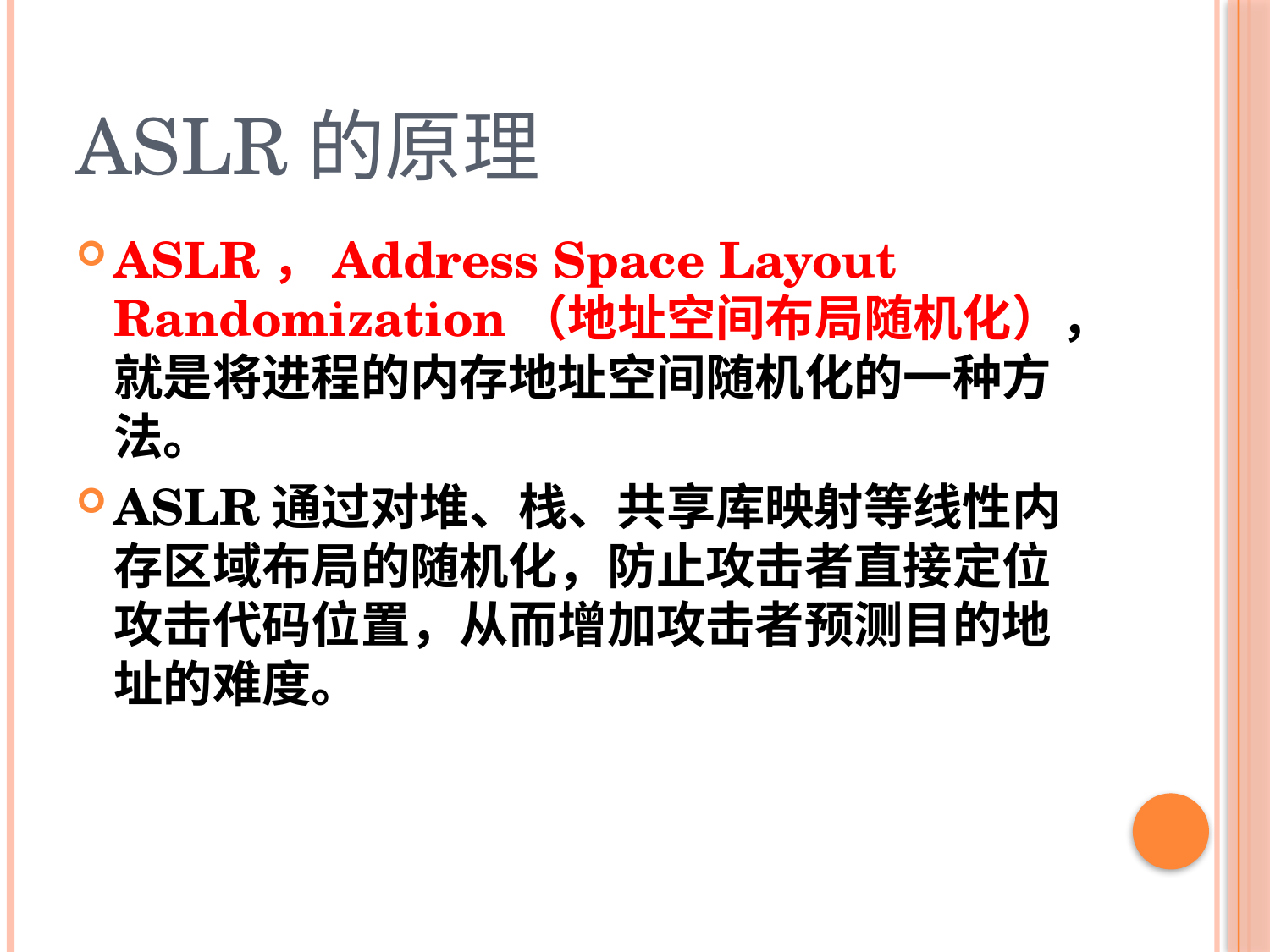

# ASLR的原理
ASLR，Address Space Layout Randomization（地址空间布局随机化），就是将进程的内存地址空间随机化的一种方法。
ASLR通过对堆、栈、共享库映射等线性内存区域布局的随机化，防止攻击者直接定位攻击代码位置，从而增加攻击者预测目的地址的难度。